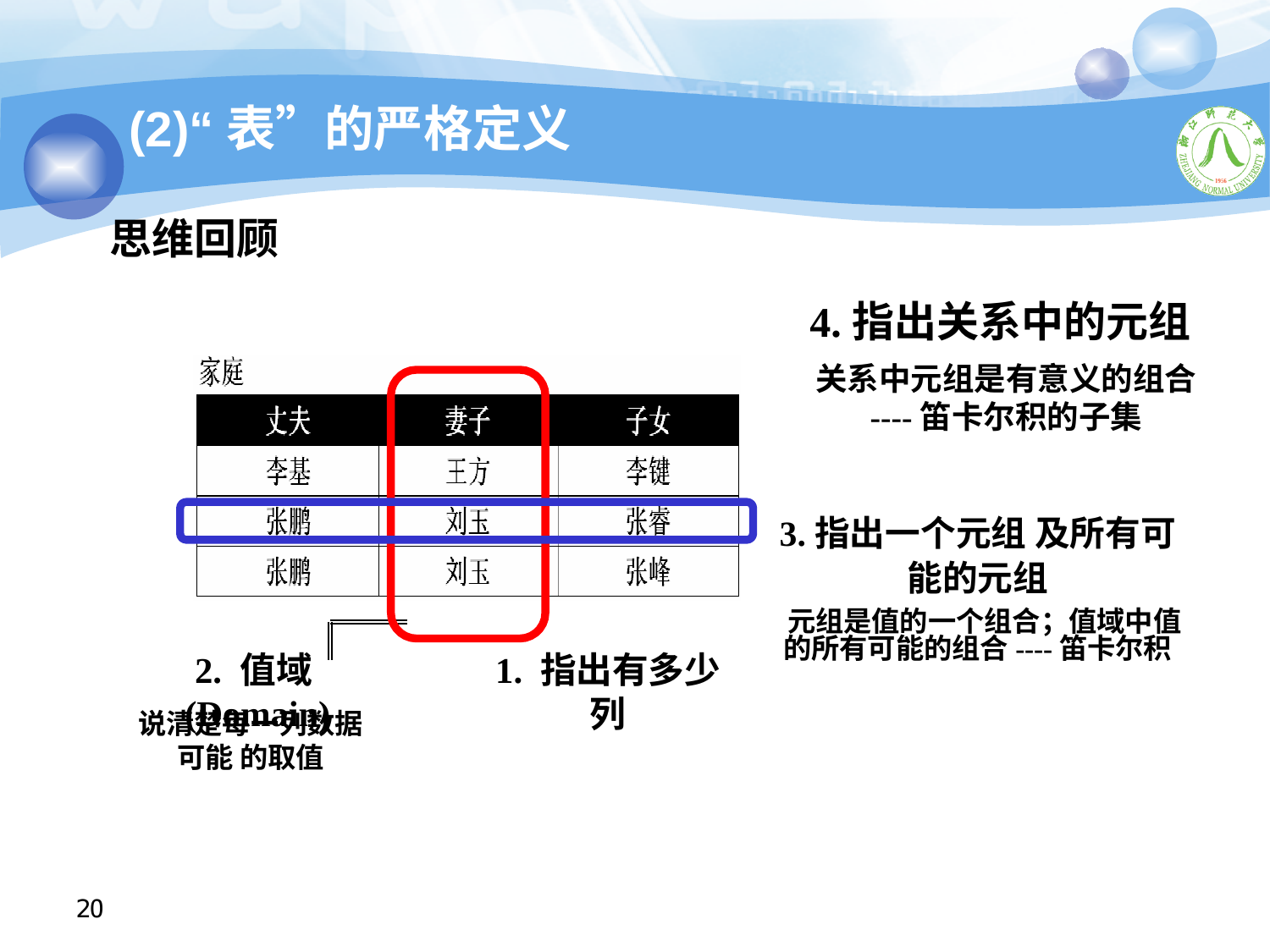

# (2)“表”的严格定义
思维回顾
4.指出关系中的元组
关系中元组是有意义的组合
----笛卡尔积的子集

1. 指出有多少列
3.指出一个元组 及所有可能的元组
 元组是值的一个组合；值域中值的所有可能的组合----笛卡尔积

2. 值域(Domain)
说清楚每一列数据可能 的取值

20